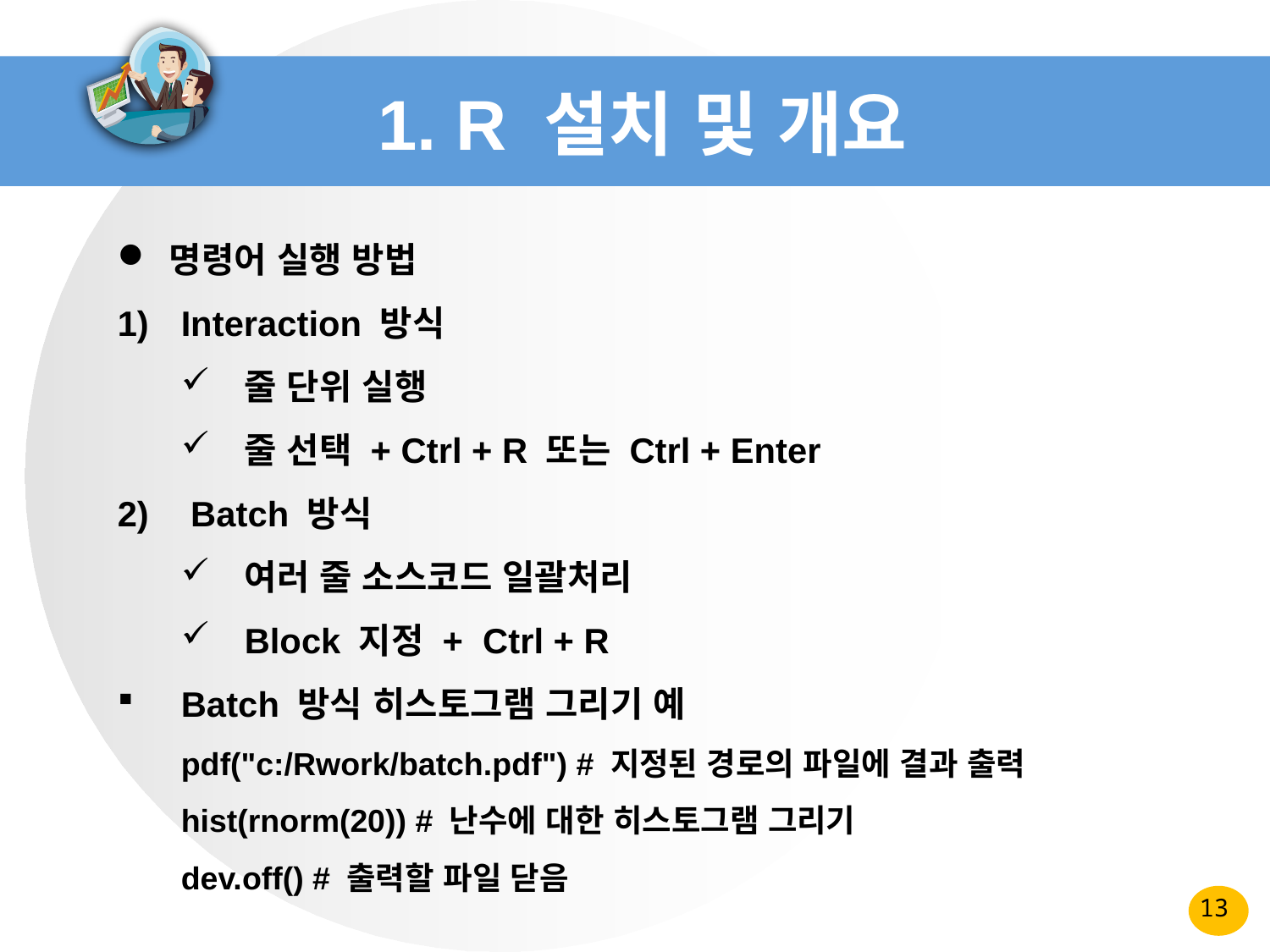

# 1. R 설치 및 개요
 명령어 실행 방법
Interaction 방식
줄 단위 실행
줄 선택 + Ctrl + R 또는 Ctrl + Enter
 Batch 방식
여러 줄 소스코드 일괄처리
Block 지정 +  Ctrl + R
Batch 방식 히스토그램 그리기 예
pdf("c:/Rwork/batch.pdf") # 지정된 경로의 파일에 결과 출력
hist(rnorm(20)) # 난수에 대한 히스토그램 그리기
dev.off() # 출력할 파일 닫음
13